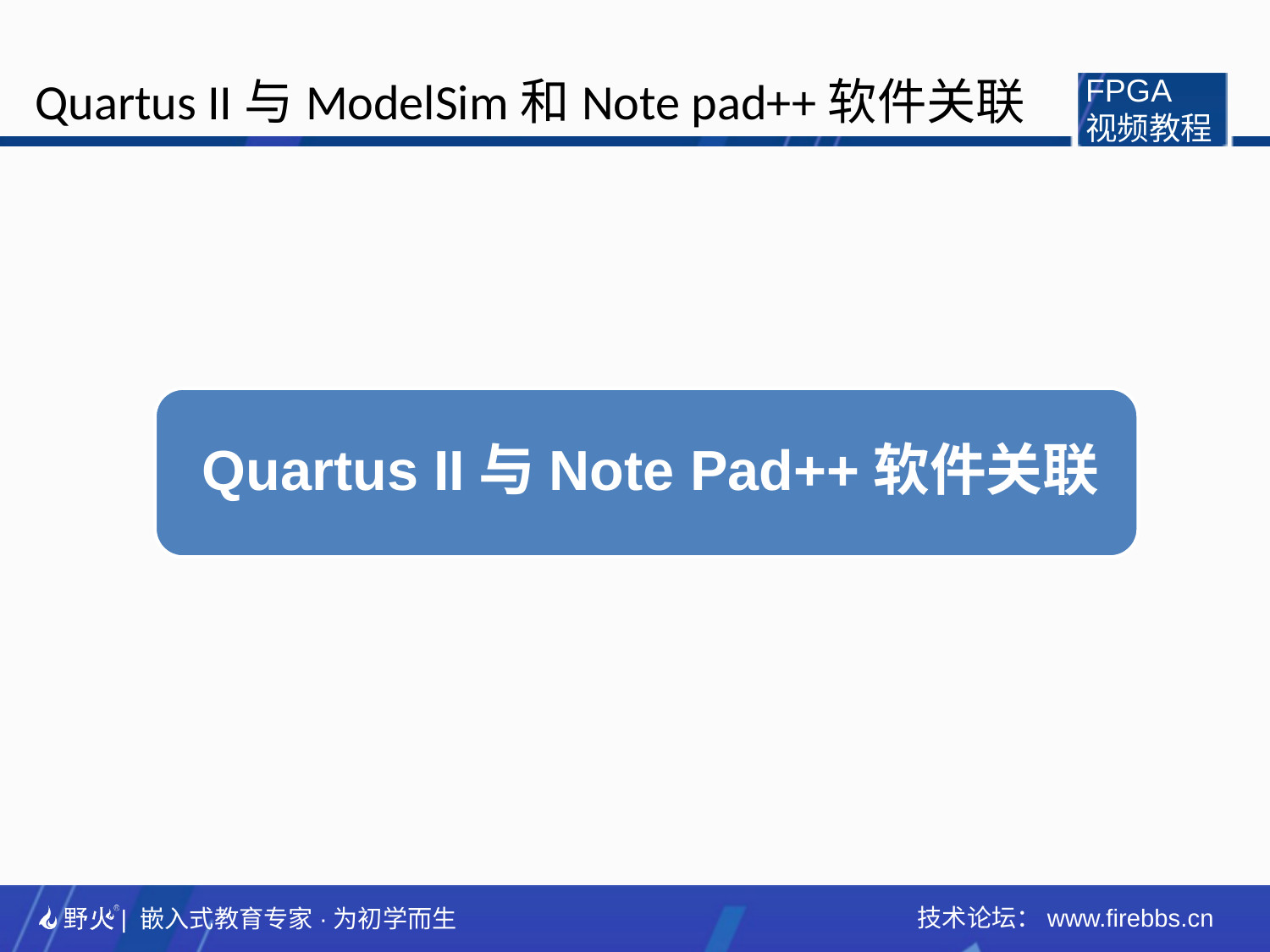

Quartus II与ModelSim和Note pad++软件关联
FPGA
视频教程
Quartus II与Note Pad++软件关联